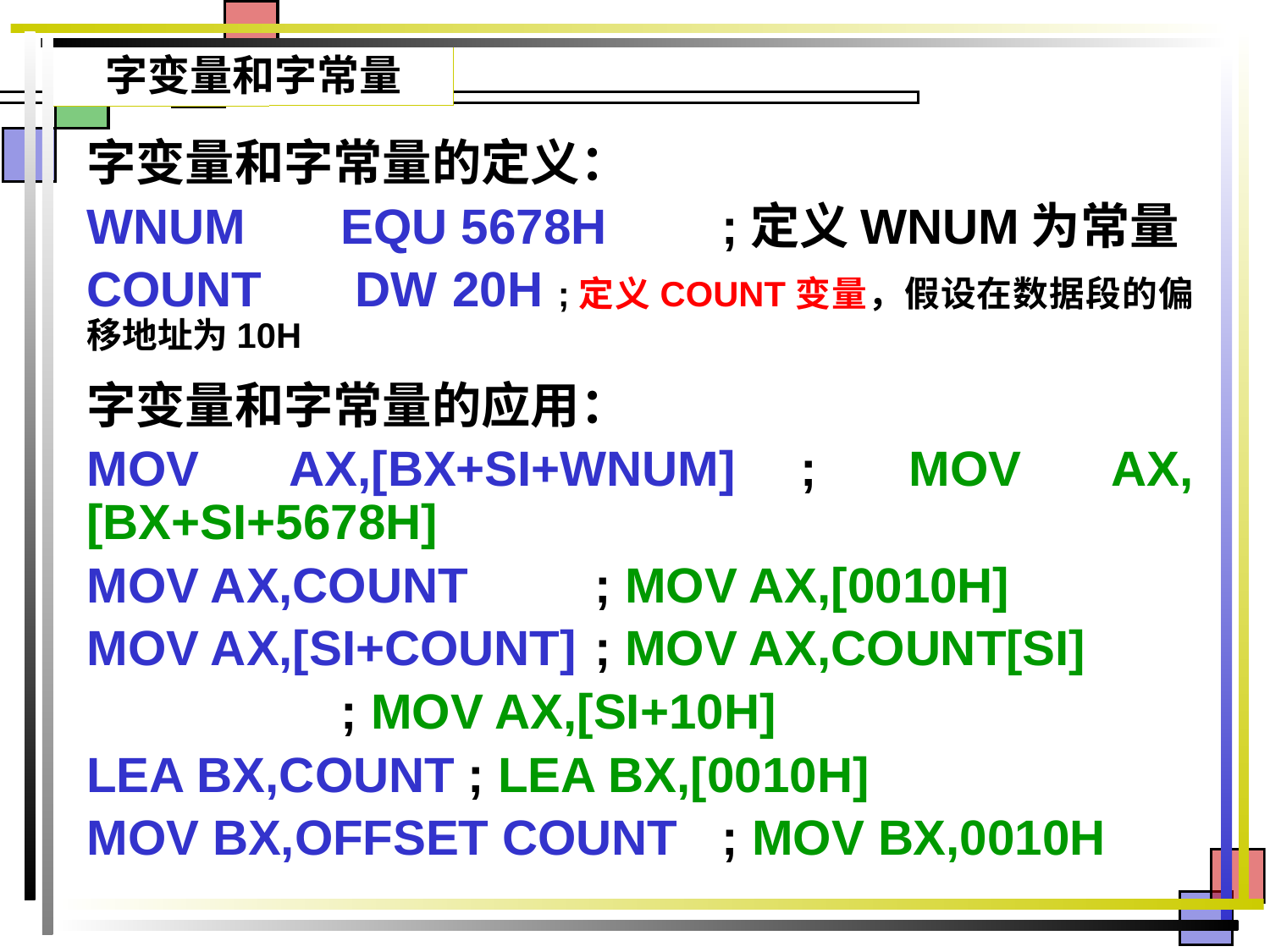

# 字变量和字常量
字变量和字常量的定义：
WNUM	EQU 5678H	;定义WNUM为常量
COUNT	 DW 20H ;定义COUNT变量，假设在数据段的偏移地址为10H
字变量和字常量的应用：
MOV AX,[BX+SI+WNUM]	; MOV AX,[BX+SI+5678H]
MOV AX,COUNT	; MOV AX,[0010H]
MOV AX,[SI+COUNT]	; MOV AX,COUNT[SI]
		; MOV AX,[SI+10H]
LEA BX,COUNT	; LEA BX,[0010H]
MOV BX,OFFSET COUNT	; MOV BX,0010H